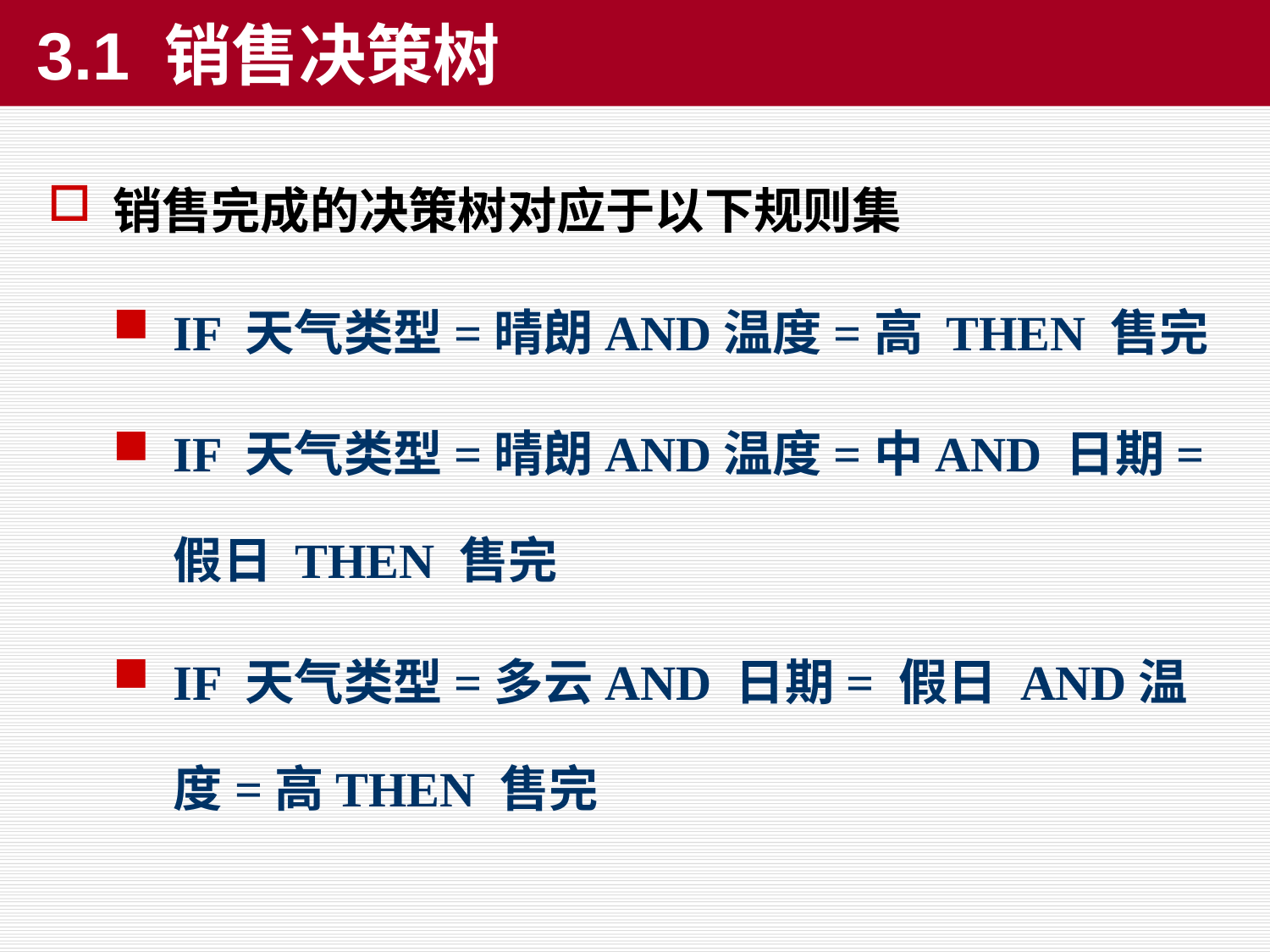

# 3.1 销售决策树
销售完成的决策树对应于以下规则集
IF 天气类型=晴朗AND温度=高 THEN 售完
IF 天气类型=晴朗AND温度=中AND 日期=假日 THEN 售完
IF 天气类型=多云AND 日期= 假日 AND温度=高THEN 售完